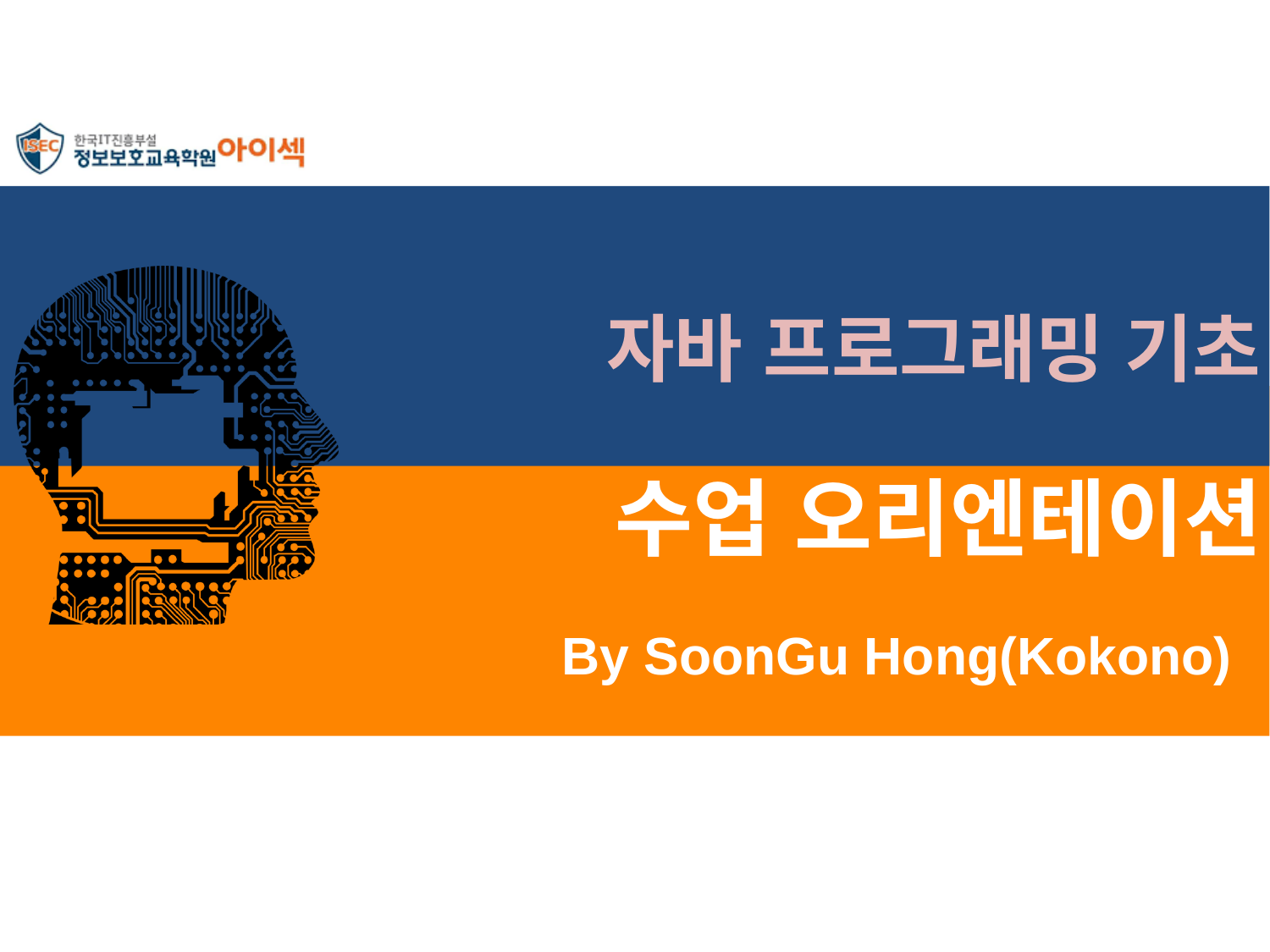

자바 프로그래밍 기초
# 수업 오리엔테이션
By SoonGu Hong(Kokono)